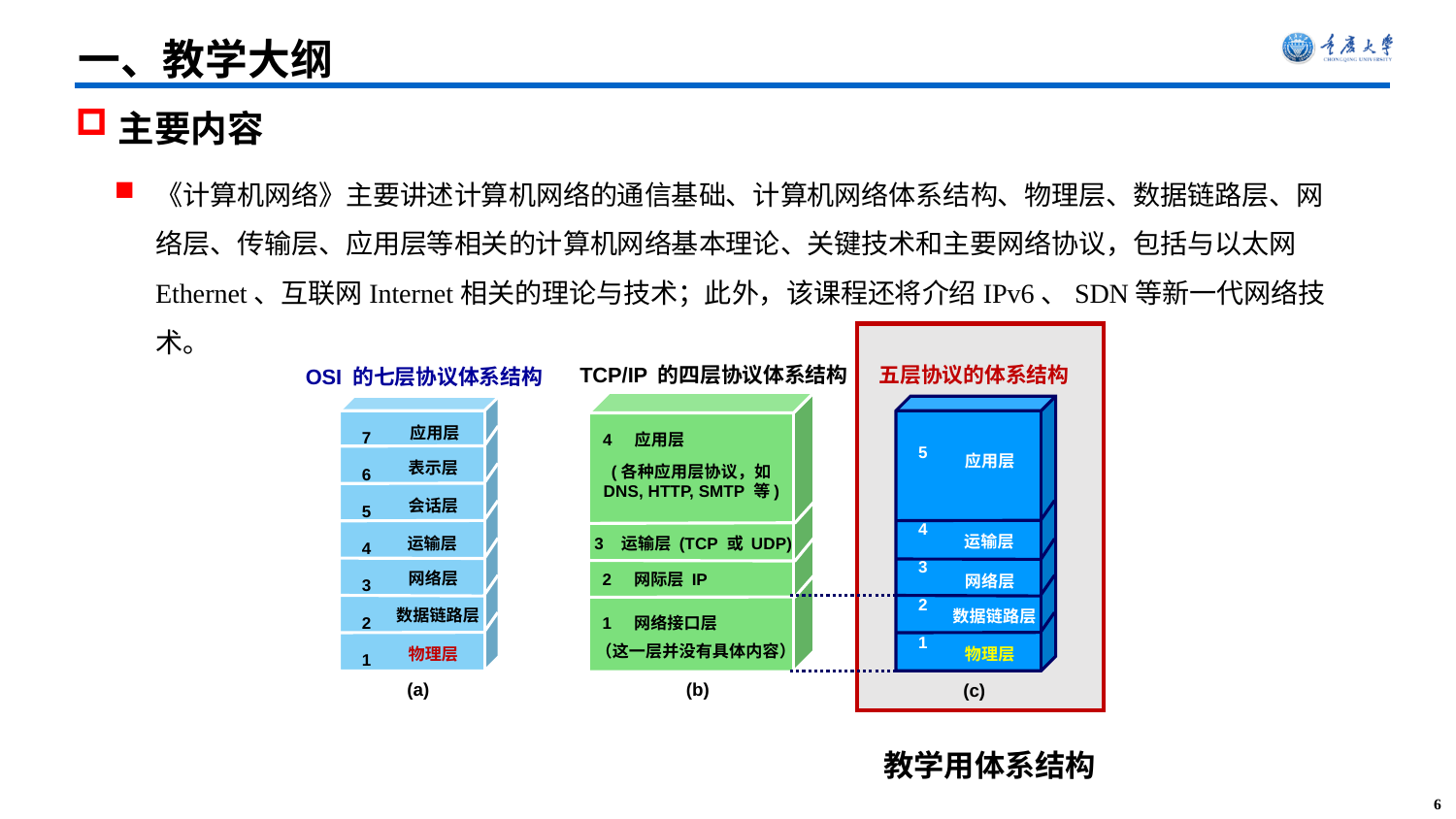

一、教学大纲
主要内容
《计算机网络》主要讲述计算机网络的通信基础、计算机网络体系结构、物理层、数据链路层、网络层、传输层、应用层等相关的计算机网络基本理论、关键技术和主要网络协议，包括与以太网Ethernet、互联网Internet相关的理论与技术；此外，该课程还将介绍IPv6、SDN等新一代网络技术。

五层协议的体系结构
TCP/IP 的四层协议体系结构
OSI 的七层协议体系结构

4    应用层
(各种应用层协议，如
DNS, HTTP, SMTP 等)

3   运输层 (TCP 或 UDP)

2    网际层 IP

1    网络接口层
（这一层并没有具体内容）

7
6
5
4
3
2
1
应用层

表示层

会话层

运输层

网络层

数据链路层

物理层

5

4
3
2
1
应用层

运输层

网络层

数据链路层

物理层
(a)
(b)
(c)
教学用体系结构